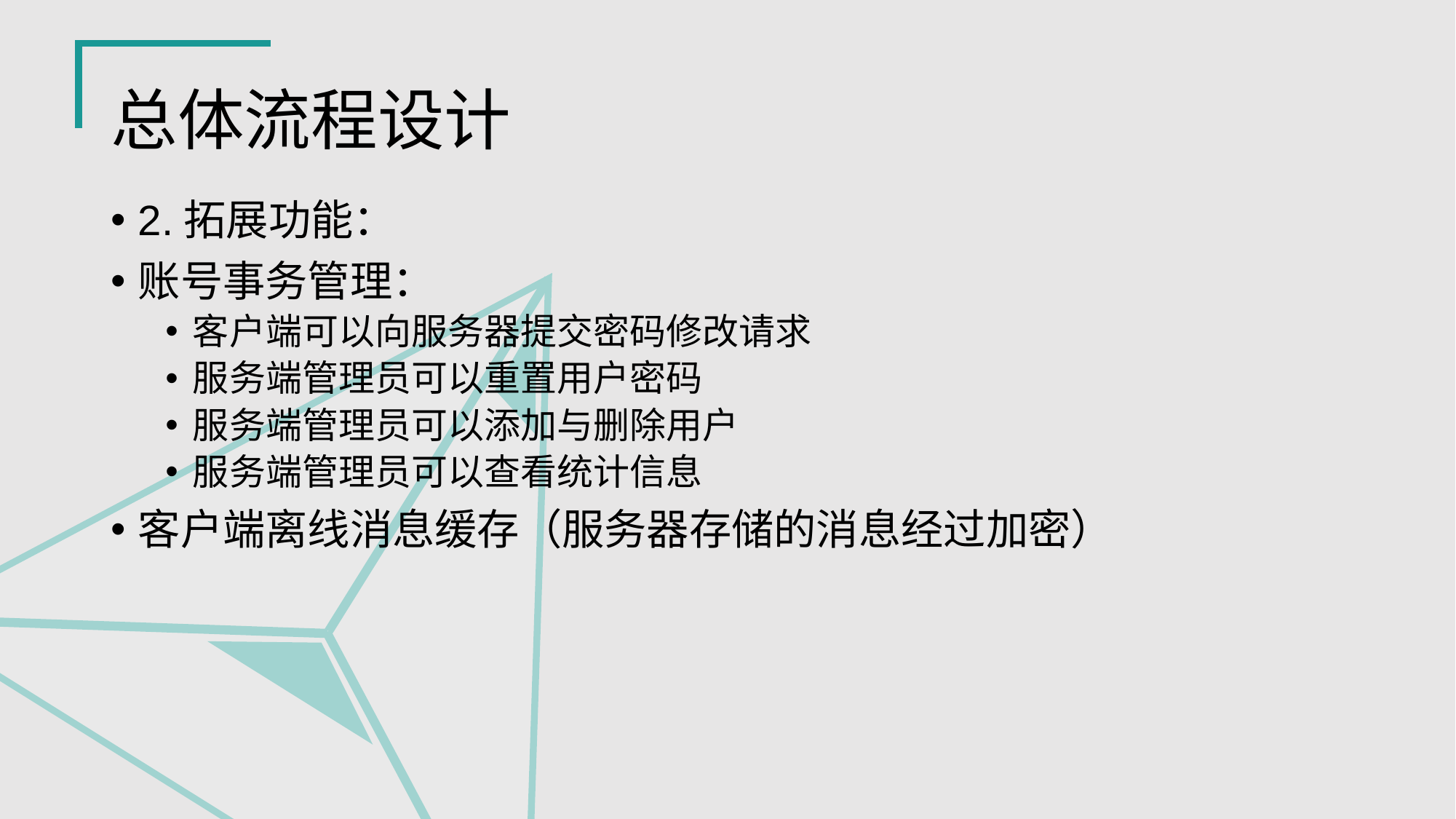

# 总体流程设计
2.拓展功能：
账号事务管理：
客户端可以向服务器提交密码修改请求
服务端管理员可以重置用户密码
服务端管理员可以添加与删除用户
服务端管理员可以查看统计信息
客户端离线消息缓存（服务器存储的消息经过加密）